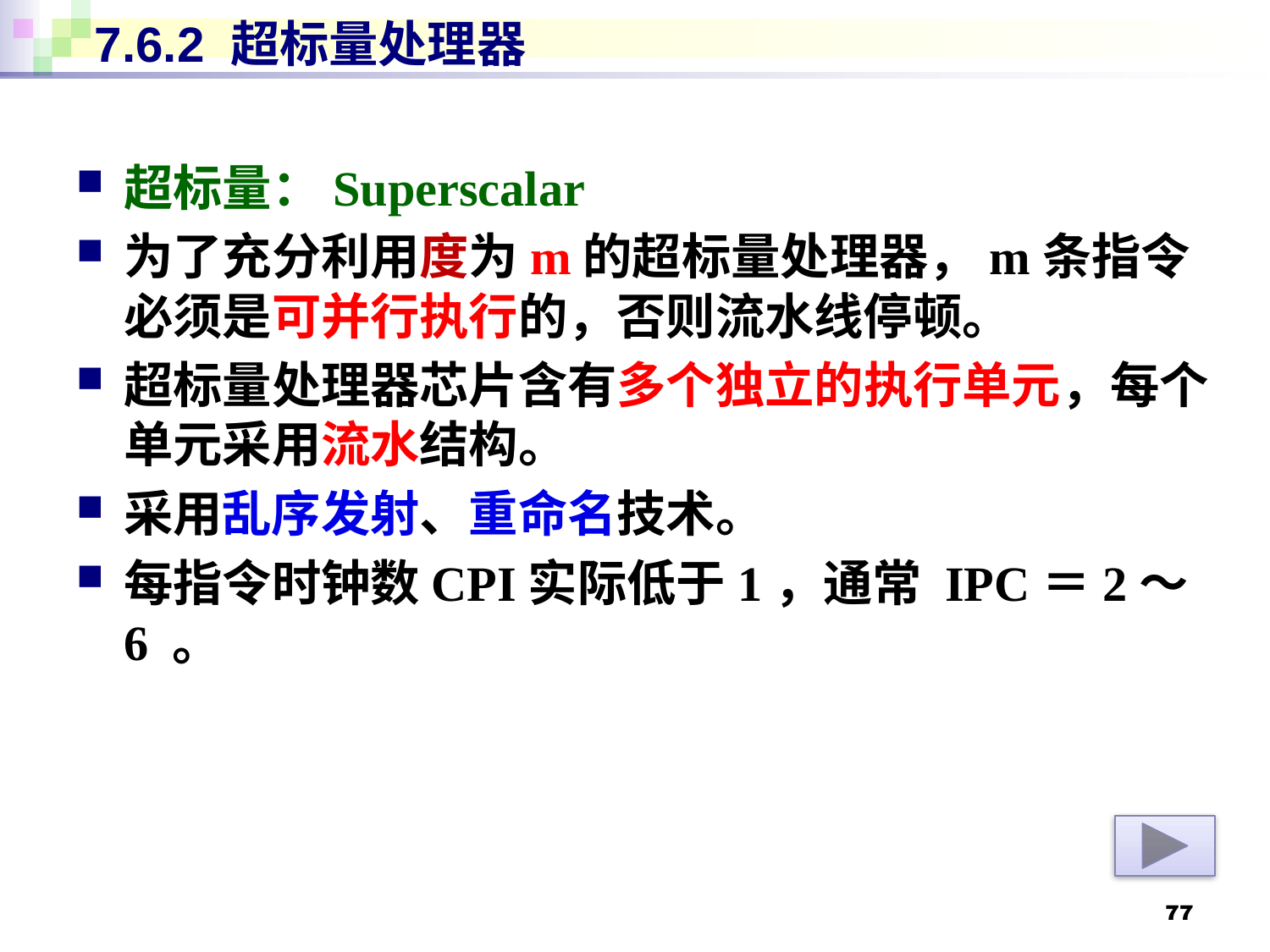

# 7.6.2 超标量处理器
超标量：Superscalar
为了充分利用度为m的超标量处理器，m条指令必须是可并行执行的，否则流水线停顿。
超标量处理器芯片含有多个独立的执行单元，每个单元采用流水结构。
采用乱序发射、重命名技术。
每指令时钟数CPI实际低于1，通常 IPC＝2～6 。

77